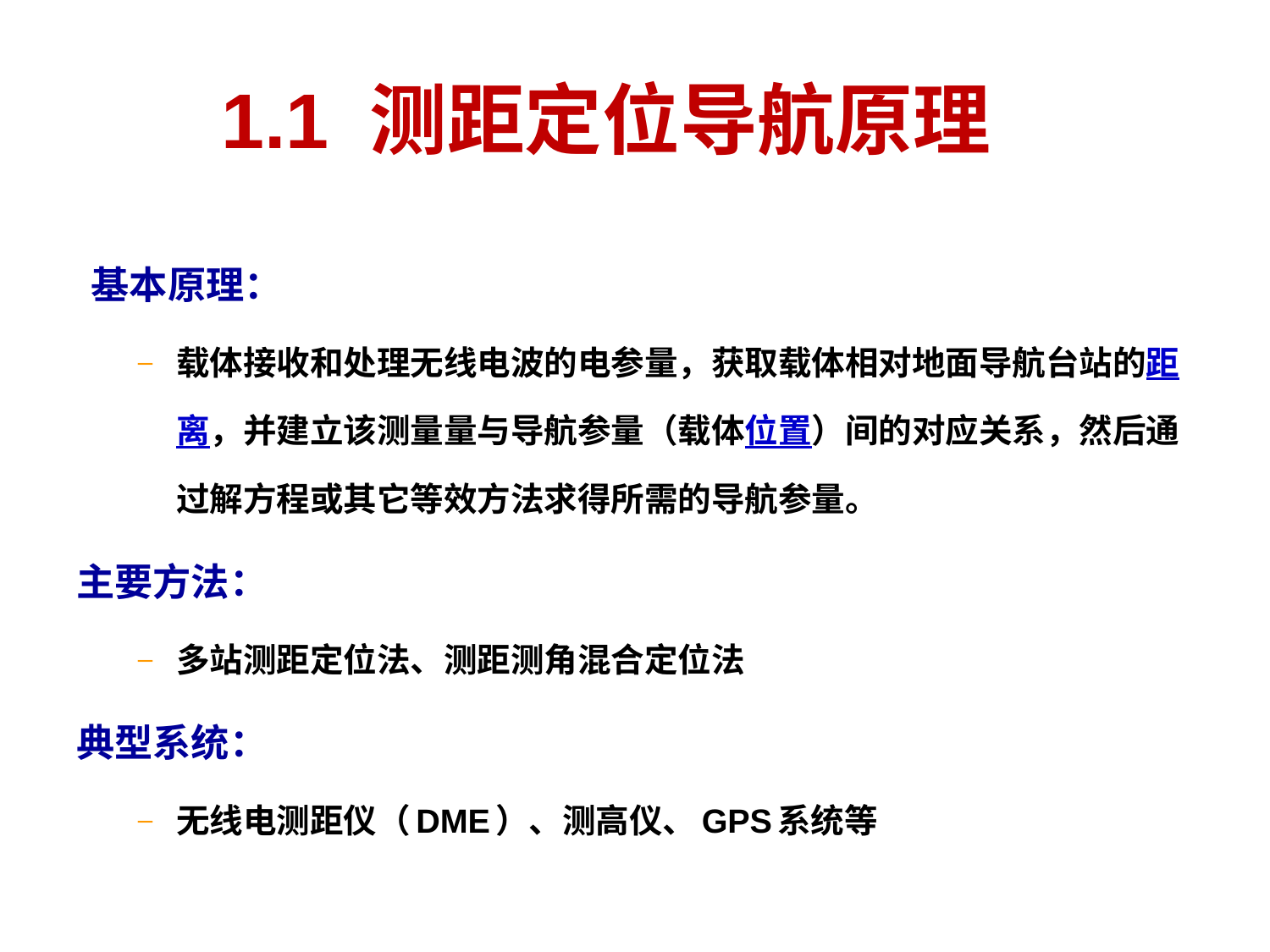

# 1.1 测距定位导航原理
 基本原理：
载体接收和处理无线电波的电参量，获取载体相对地面导航台站的距离，并建立该测量量与导航参量（载体位置）间的对应关系，然后通过解方程或其它等效方法求得所需的导航参量。
主要方法：
多站测距定位法、测距测角混合定位法
典型系统：
无线电测距仪（DME）、测高仪、GPS系统等